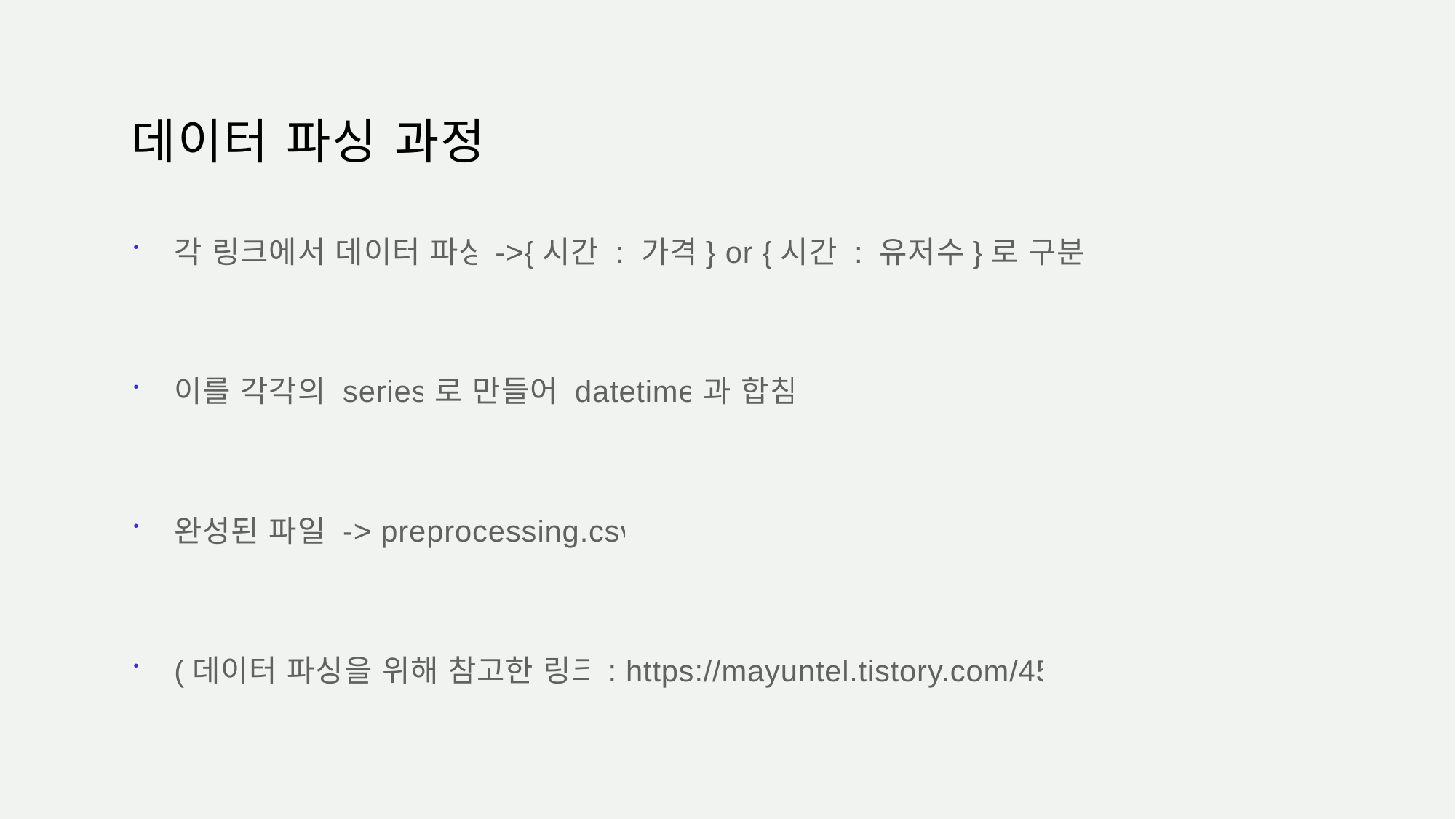

# 데이터 파싱 과정
각 링크에서 데이터 파싱->{시간 : 가격} or {시간 : 유저수}로 구분

이를 각각의 series로 만들어 datetime과 합침

완성된 파일 -> preprocessing.csv

(데이터 파싱을 위해 참고한 링크: https://mayuntel.tistory.com/45)